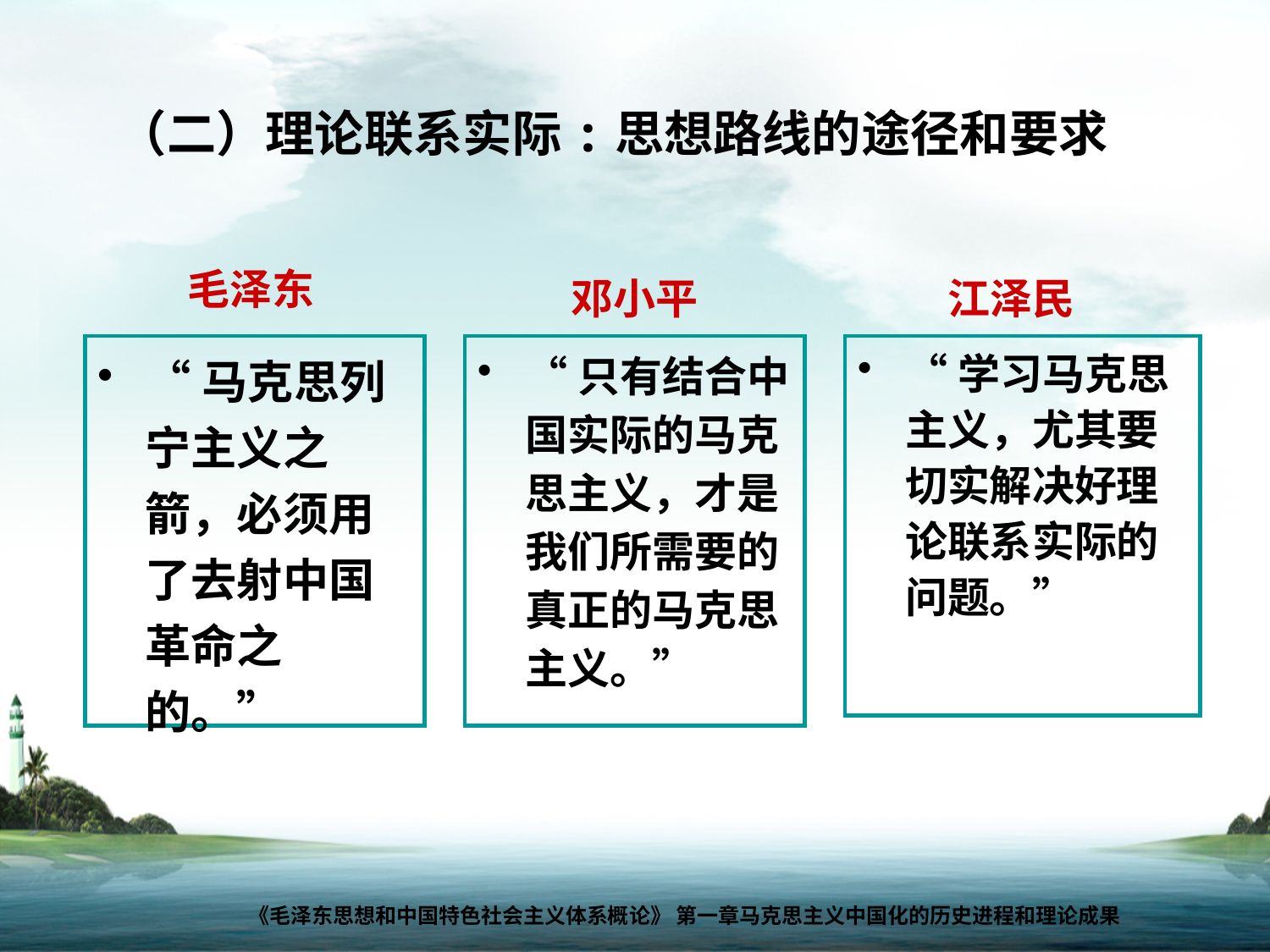

（二）理论联系实际:思想路线的途径和要求
毛泽东
邓小平
江泽民
“马克思列宁主义之箭，必须用了去射中国革命之的。”
“只有结合中国实际的马克思主义，才是我们所需要的真正的马克思主义。”
“学习马克思主义，尤其要切实解决好理论联系实际的问题。”
《毛泽东思想和中国特色社会主义体系概论》 第一章马克思主义中国化的历史进程和理论成果